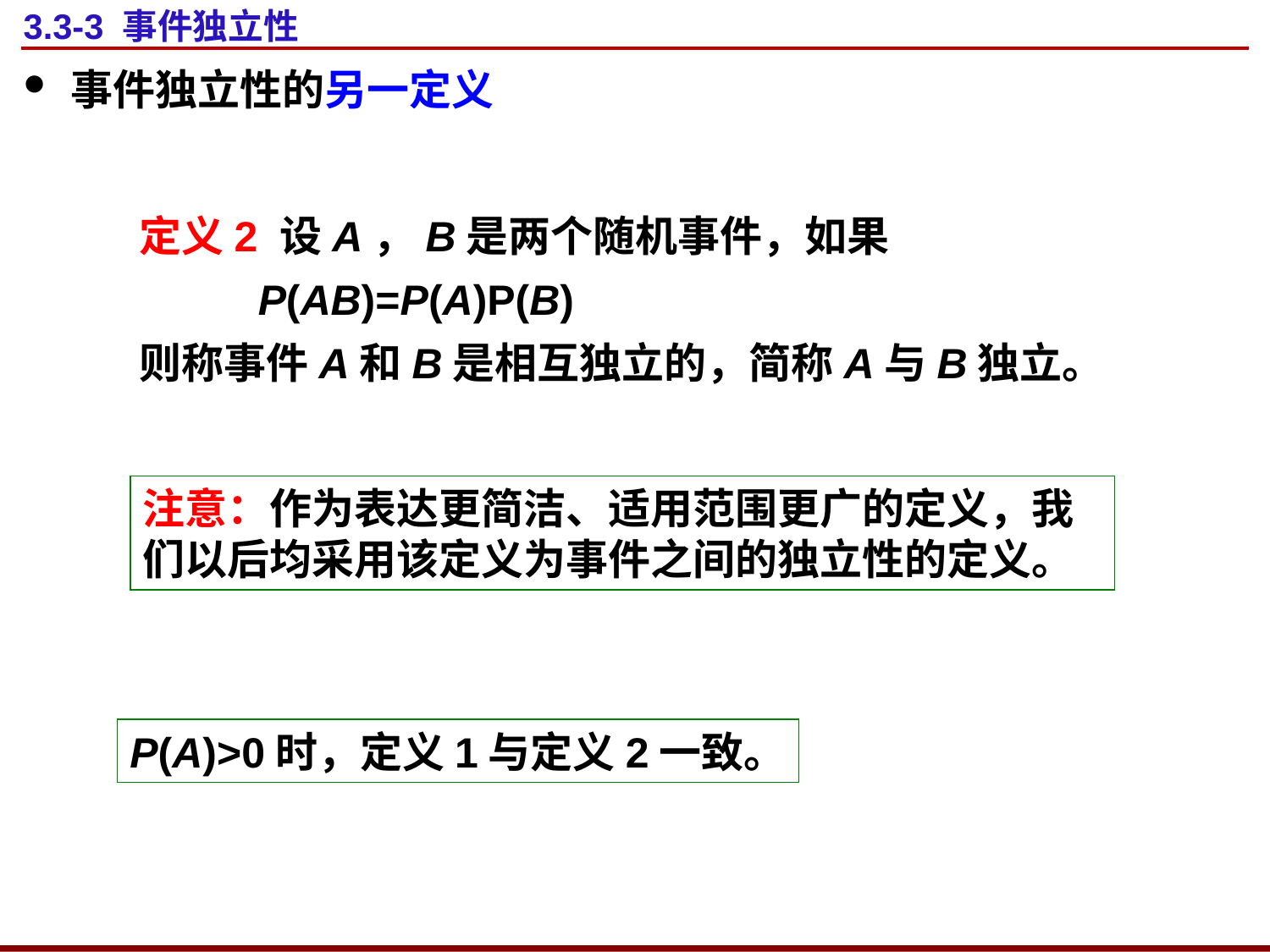

# 3.3-3 事件独立性
事件独立性的另一定义

定义2 设A，B是两个随机事件，如果
          P(AB)=P(A)P(B)
则称事件A和B是相互独立的，简称A与B独立。
注意：作为表达更简洁、适用范围更广的定义，我们以后均采用该定义为事件之间的独立性的定义。
P(A)>0时，定义1与定义2一致。